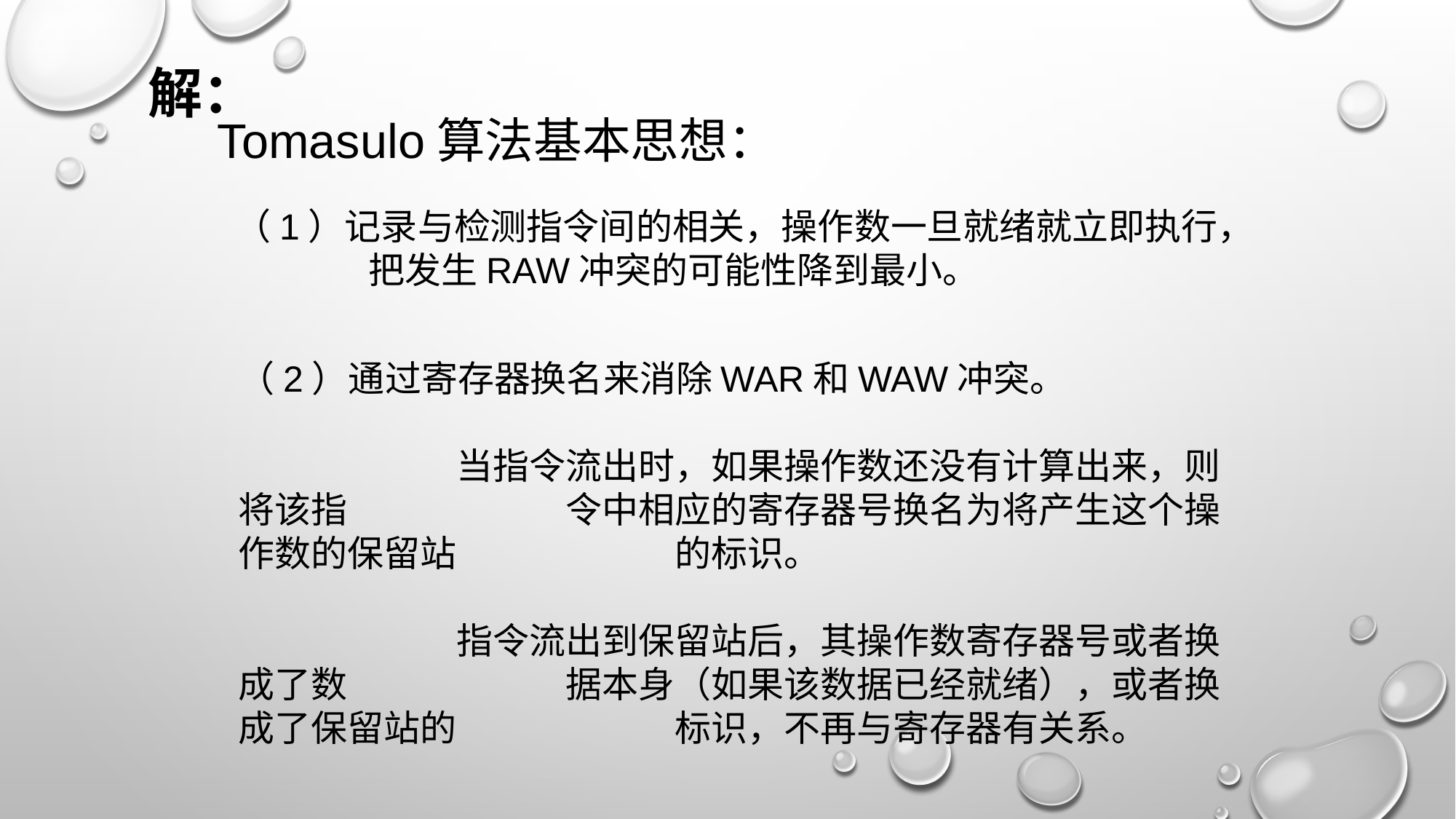

解：
Tomasulo算法基本思想：

（1）记录与检测指令间的相关，操作数一旦就绪就立即执行，
	  把发生RAW冲突的可能性降到最小。
（2）通过寄存器换名来消除WAR和WAW冲突。

		当指令流出时，如果操作数还没有计算出来，则将该指		令中相应的寄存器号换名为将产生这个操作数的保留站		的标识。

		指令流出到保留站后，其操作数寄存器号或者换成了数		据本身（如果该数据已经就绪），或者换成了保留站的		标识，不再与寄存器有关系。